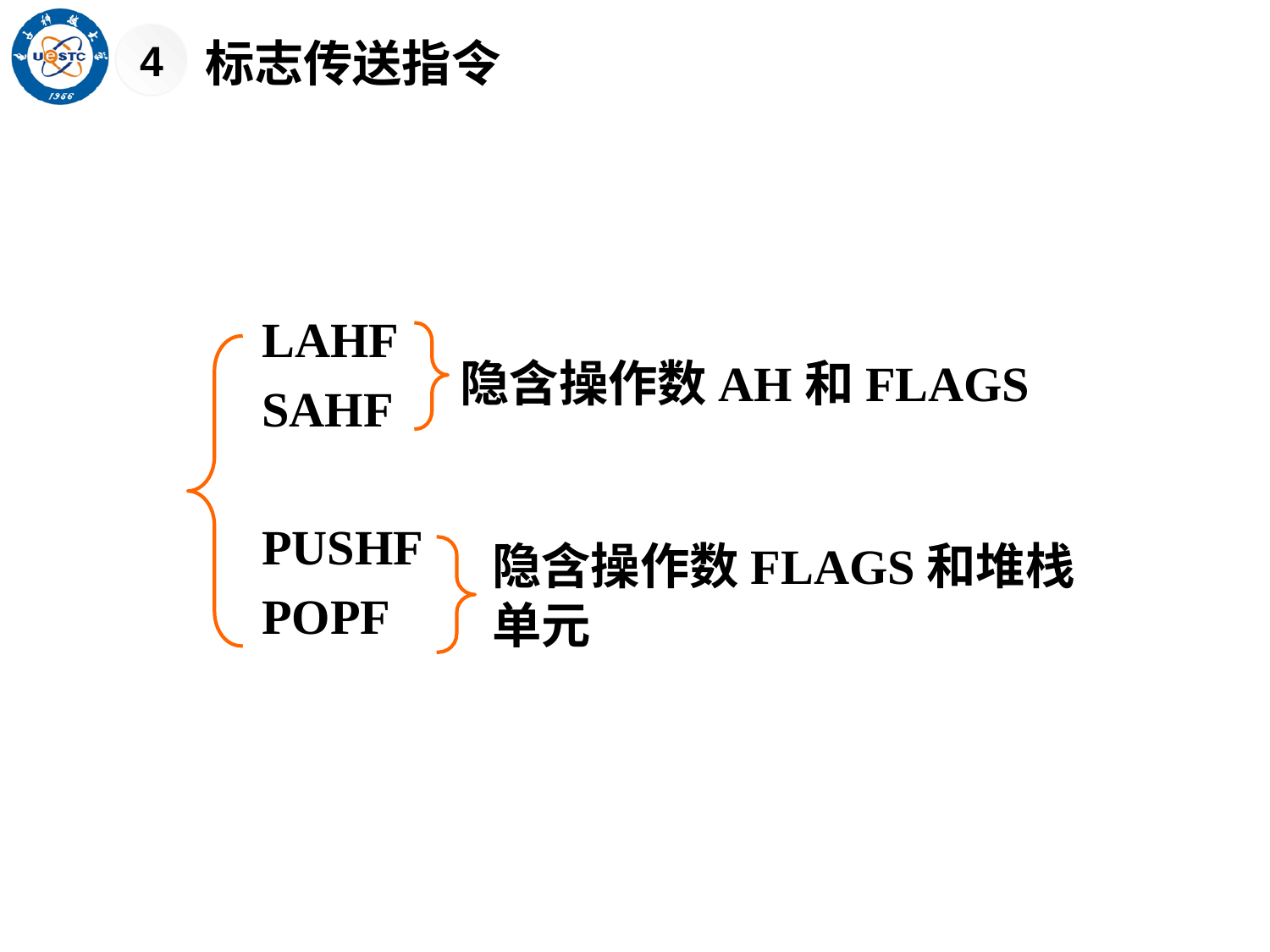

4
标志传送指令
LAHF
SAHF

PUSHF
POPF

隐含操作数AH和FLAGS
隐含操作数FLAGS和堆栈单元